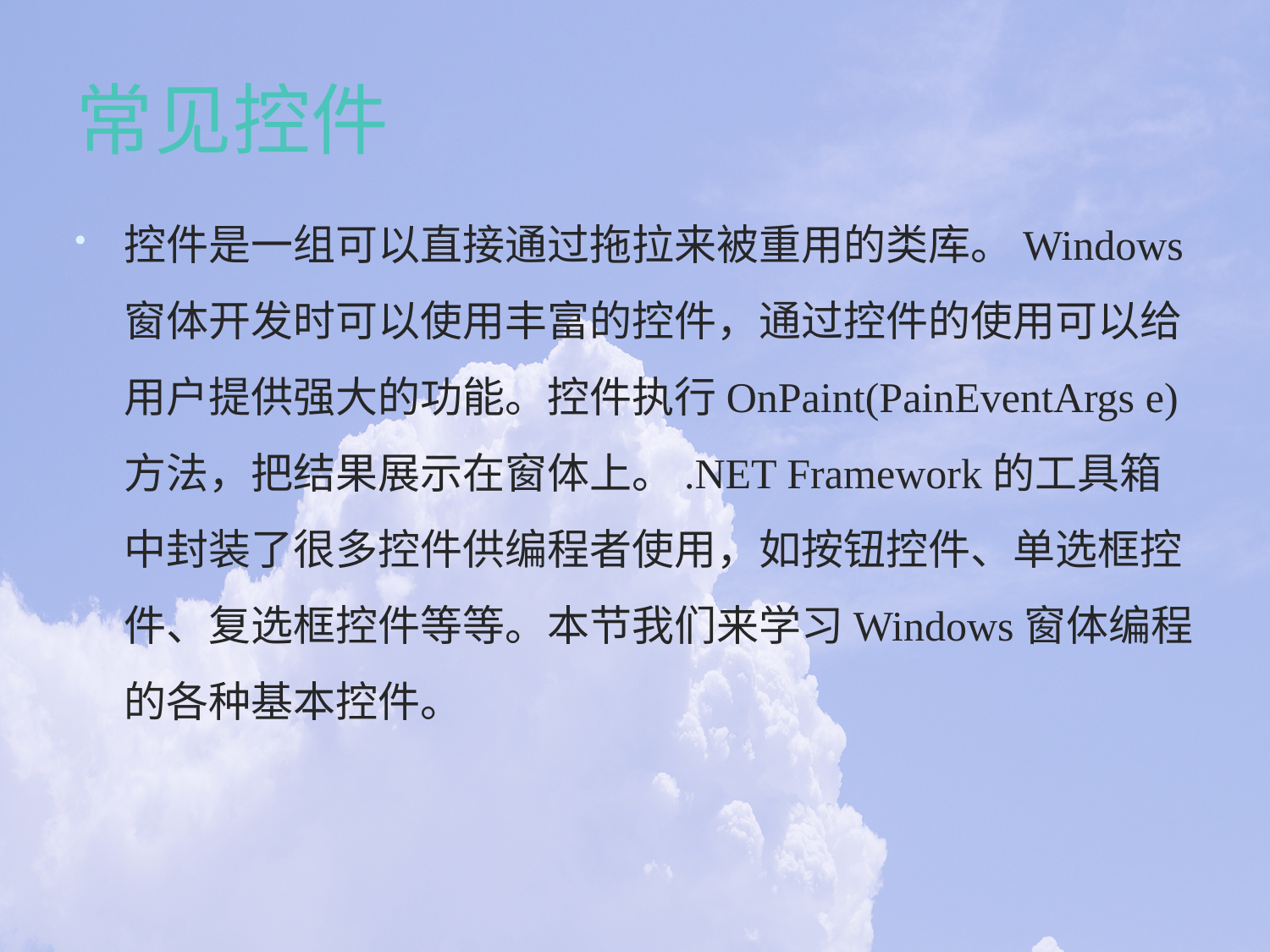

# 常见控件
控件是一组可以直接通过拖拉来被重用的类库。Windows窗体开发时可以使用丰富的控件，通过控件的使用可以给用户提供强大的功能。控件执行OnPaint(PainEventArgs e)方法，把结果展示在窗体上。.NET Framework的工具箱中封装了很多控件供编程者使用，如按钮控件、单选框控件、复选框控件等等。本节我们来学习Windows窗体编程的各种基本控件。